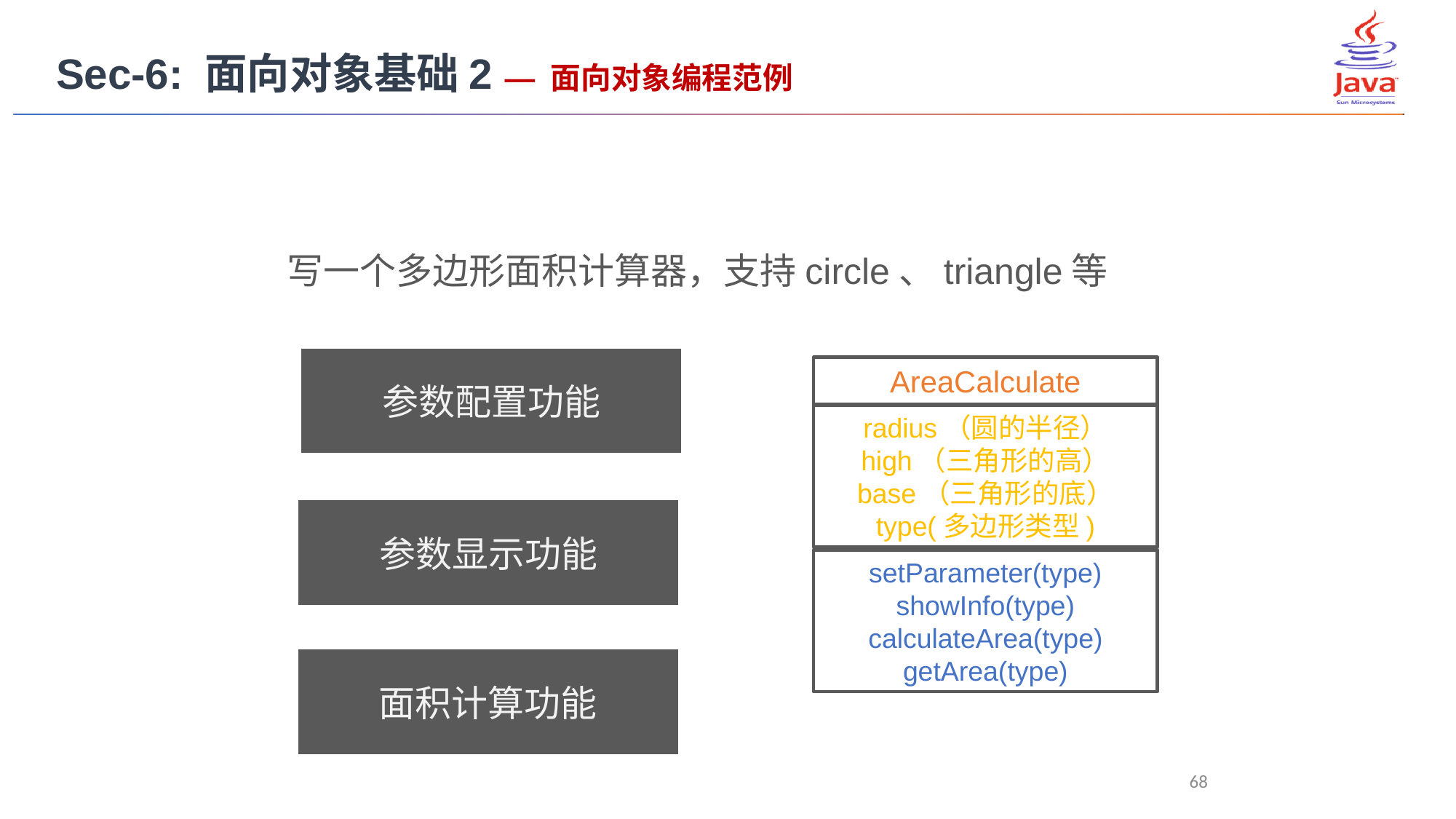

Sec-6: 面向对象基础2 — 面向对象编程范例
写一个多边形面积计算器，支持circle、triangle等
参数配置功能
AreaCalculate
radius（圆的半径）
high（三角形的高）
base（三角形的底）
type(多边形类型)
参数显示功能
setParameter(type)
showInfo(type)
calculateArea(type)
getArea(type)
面积计算功能
68